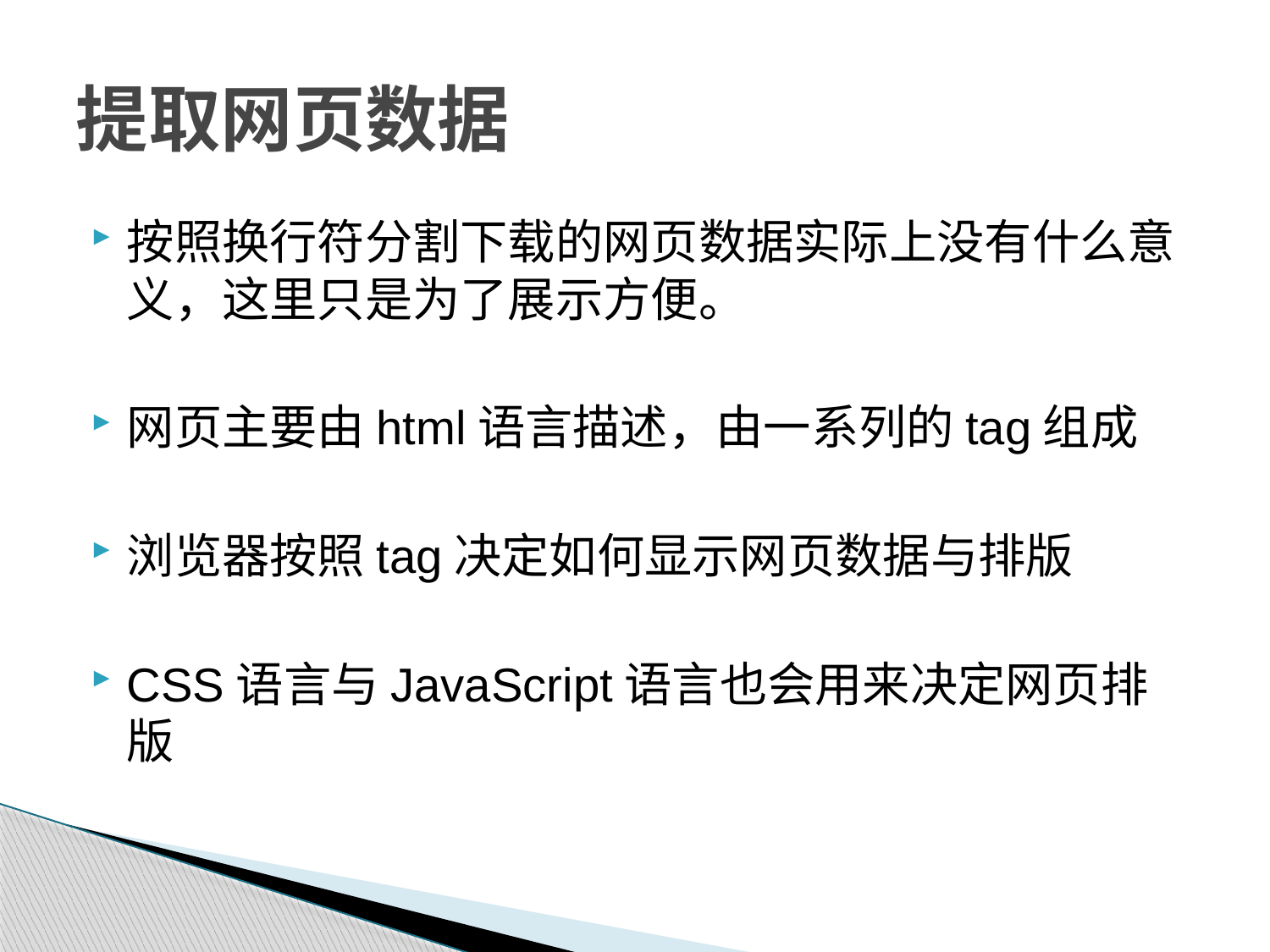

# 提取网页数据
按照换行符分割下载的网页数据实际上没有什么意义，这里只是为了展示方便。

网页主要由html语言描述，由一系列的tag组成

浏览器按照tag决定如何显示网页数据与排版

CSS语言与JavaScript语言也会用来决定网页排版